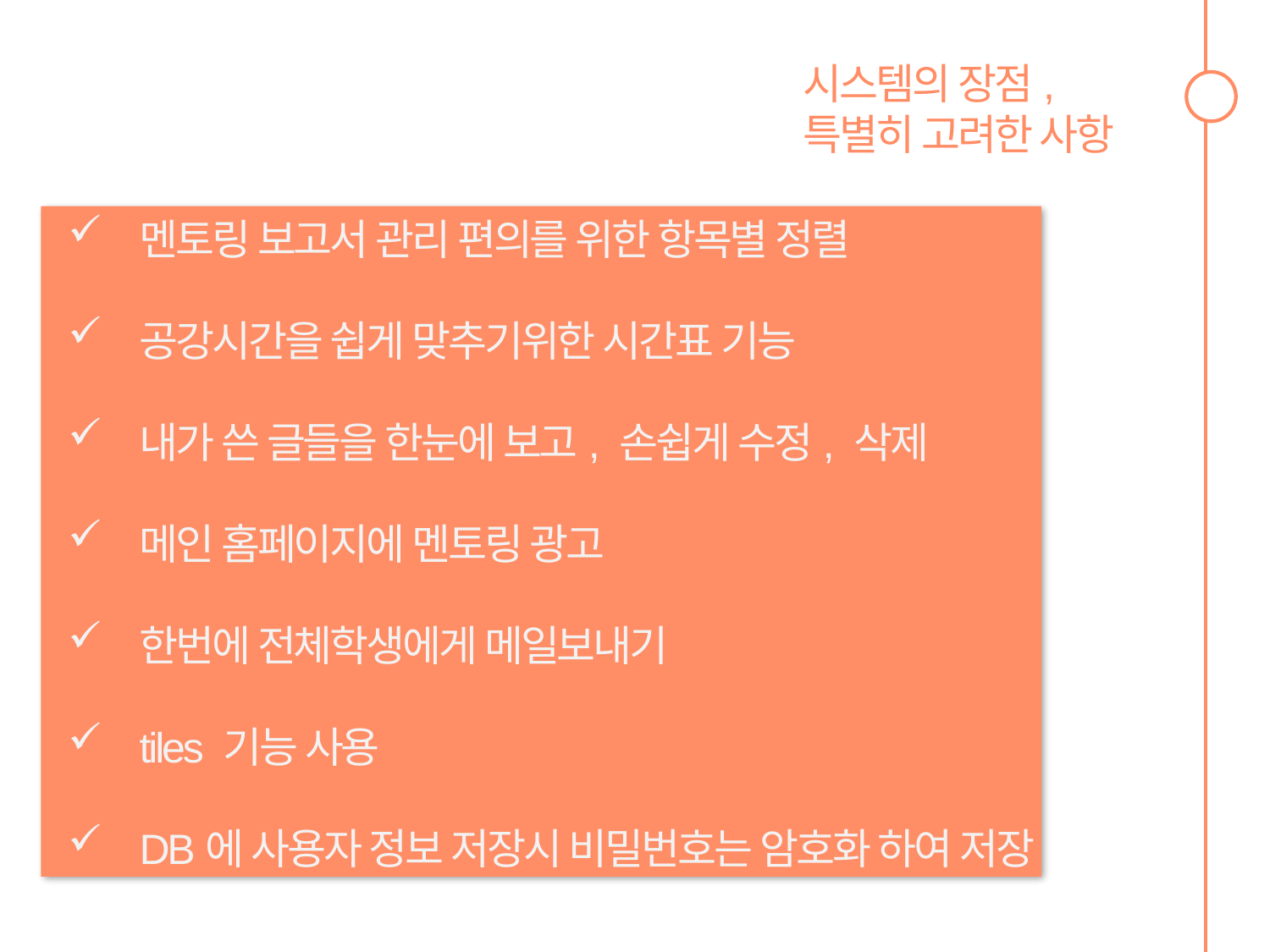

시스템의 장점,
특별히 고려한 사항

멘토링 보고서 관리 편의를 위한 항목별 정렬

공강시간을 쉽게 맞추기위한 시간표 기능

내가 쓴 글들을 한눈에 보고, 손쉽게 수정, 삭제

메인 홈페이지에 멘토링 광고

한번에 전체학생에게 메일보내기

tiles 기능 사용

DB에 사용자 정보 저장시 비밀번호는 암호화 하여 저장